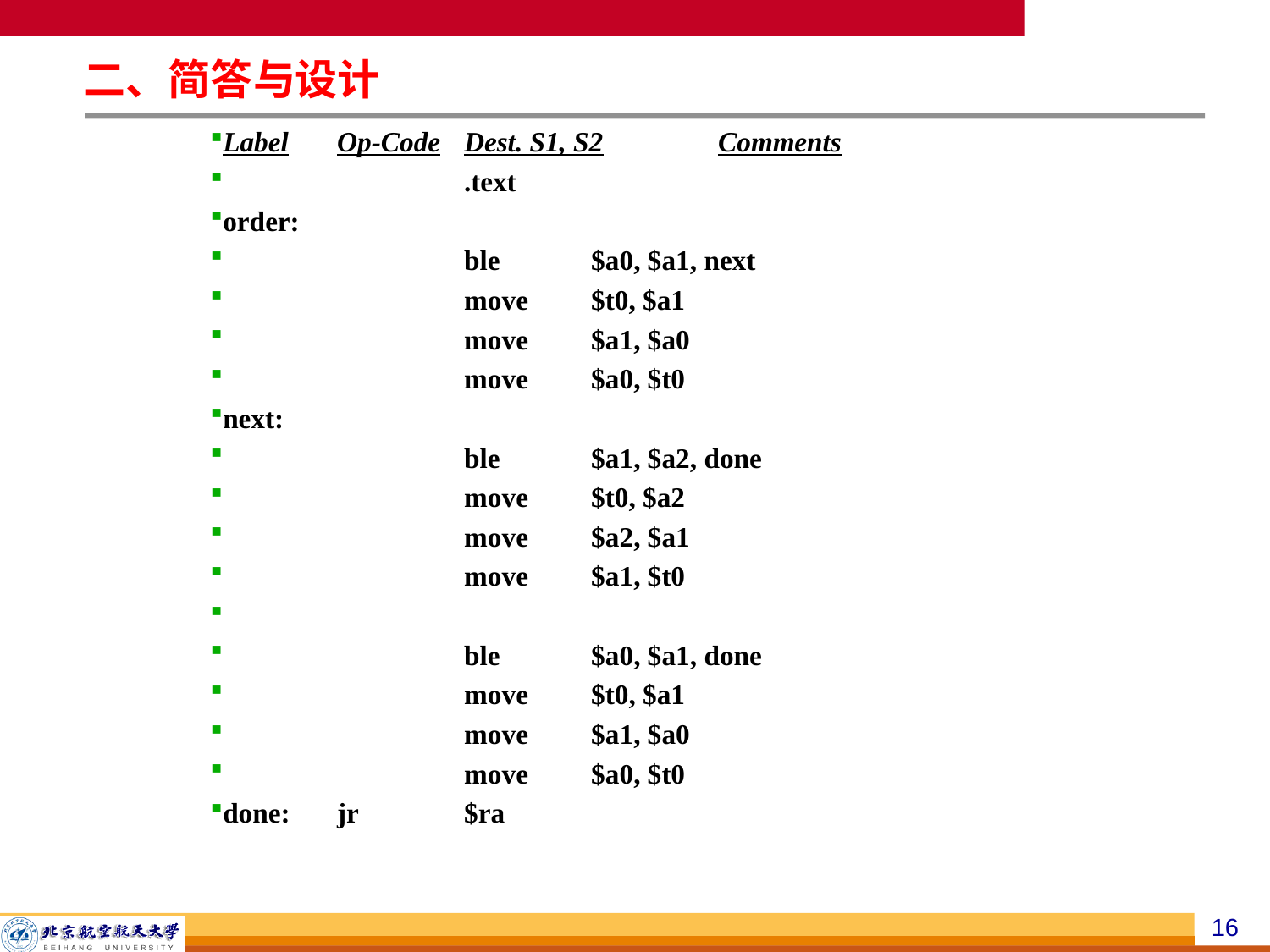

二、简答与设计
Label	Op-Code	Dest. S1, S2	Comments
		.text
order:
		ble	$a0, $a1, next
		move	$t0, $a1
		move	$a1, $a0
		move	$a0, $t0
next:
		ble	$a1, $a2, done
		move	$t0, $a2
		move	$a2, $a1
		move	$a1, $t0

		ble	$a0, $a1, done
		move	$t0, $a1
		move	$a1, $a0
		move	$a0, $t0
done:	jr	$ra